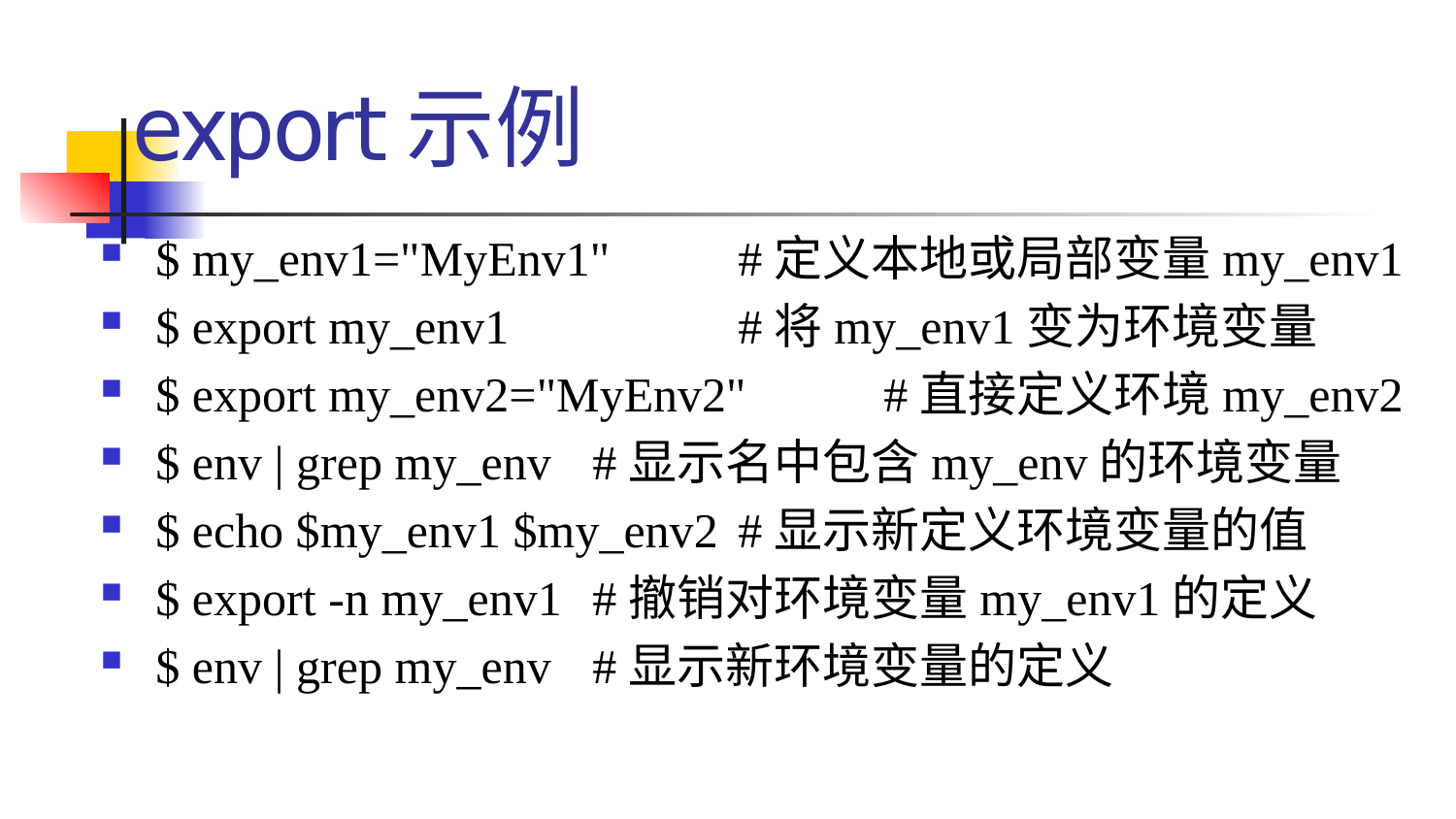

# export示例
$ my_env1="MyEnv1" 	#定义本地或局部变量my_env1
$ export my_env1 		#将my_env1变为环境变量
$ export my_env2="MyEnv2" 	#直接定义环境my_env2
$ env | grep my_env 	#显示名中包含my_env的环境变量
$ echo $my_env1 $my_env2 	#显示新定义环境变量的值
$ export -n my_env1 	#撤销对环境变量my_env1的定义
$ env | grep my_env 	#显示新环境变量的定义